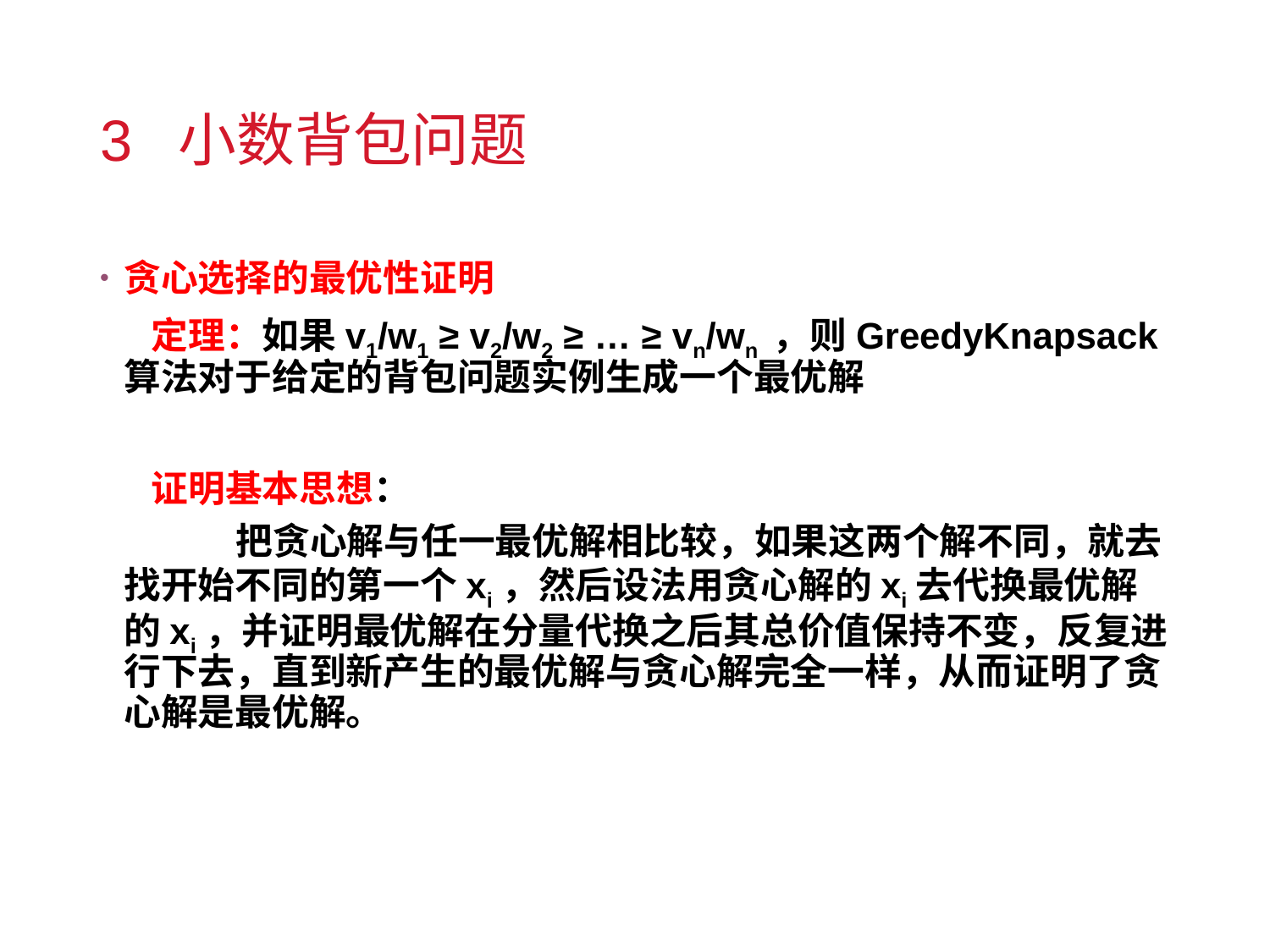

# 3  小数背包问题
贪心选择的最优性证明
     定理：如果v1/w1 ≥ v2/w2 ≥ … ≥ vn/wn ，则GreedyKnapsack算法对于给定的背包问题实例生成一个最优解

     证明基本思想：
               把贪心解与任一最优解相比较，如果这两个解不同，就去找开始不同的第一个xi，然后设法用贪心解的xi去代换最优解的xi，并证明最优解在分量代换之后其总价值保持不变，反复进行下去，直到新产生的最优解与贪心解完全一样，从而证明了贪心解是最优解。